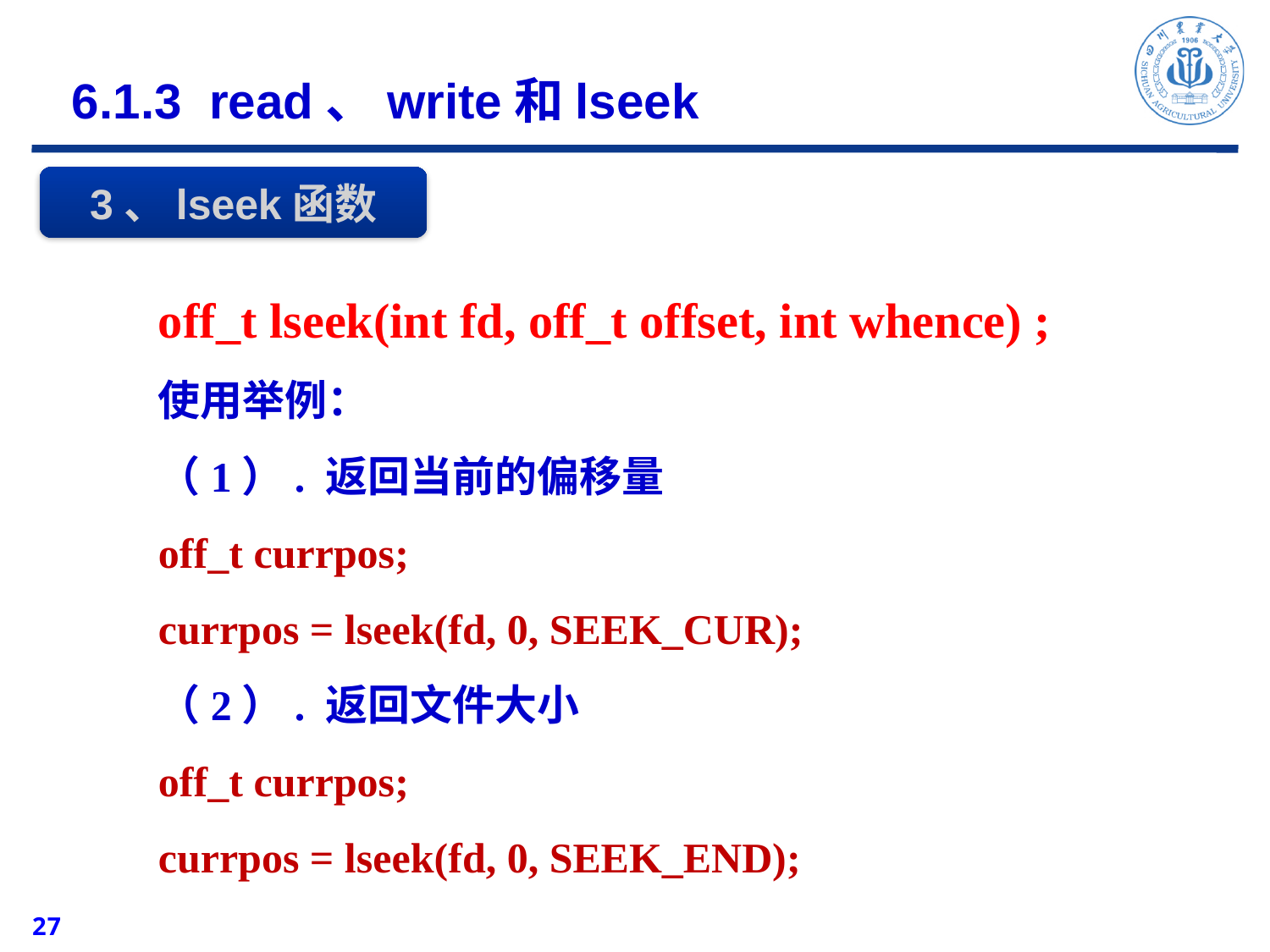

6.1.3  read、write和lseek
3、lseek函数
off_t lseek(int fd, off_t offset, int whence) ;
使用举例：
（1）. 返回当前的偏移量
off_t currpos;
currpos = lseek(fd, 0, SEEK_CUR);
（2）. 返回文件大小
off_t currpos;
currpos = lseek(fd, 0, SEEK_END);